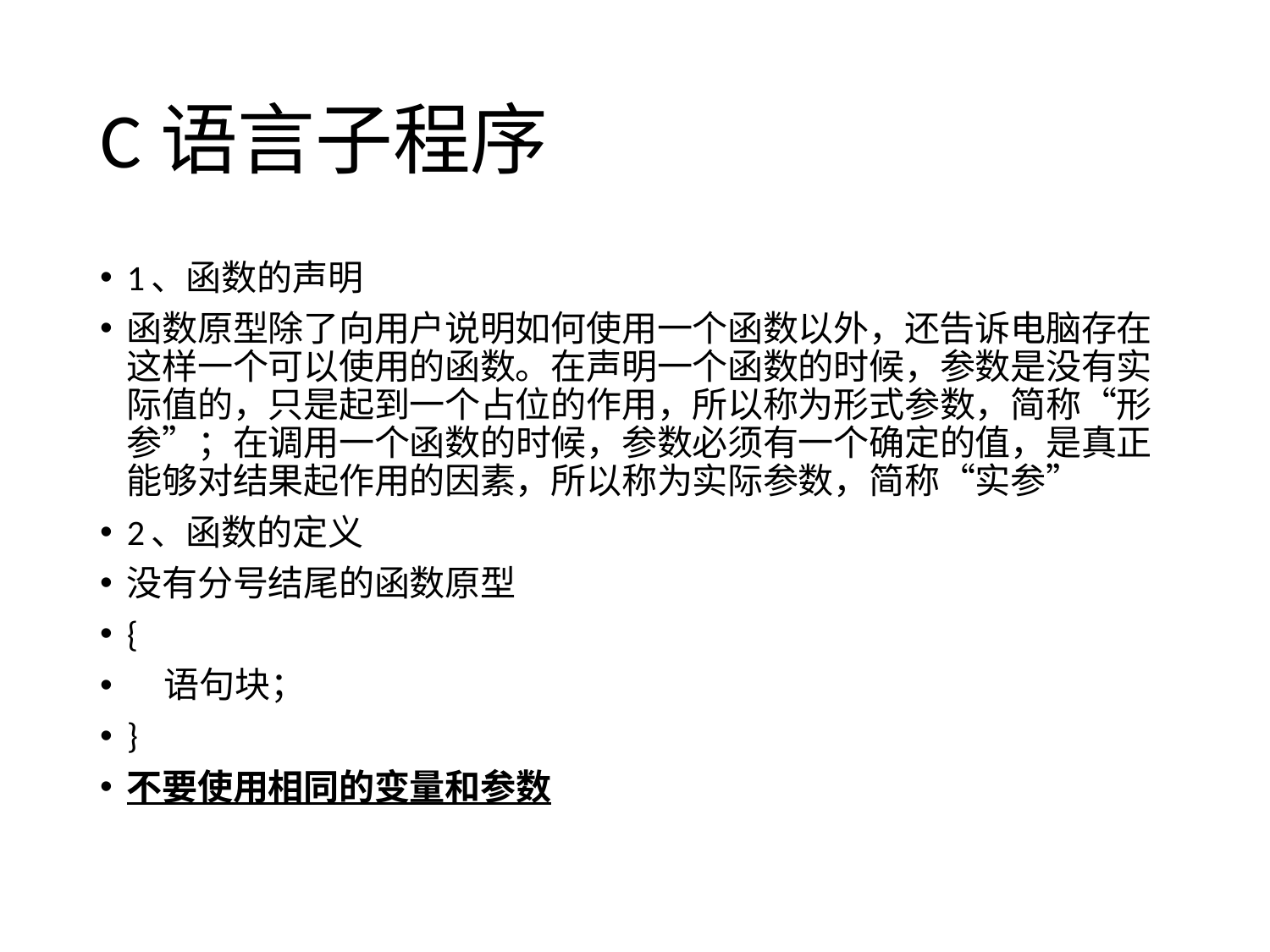

# C语言子程序
1、函数的声明
函数原型除了向用户说明如何使用一个函数以外，还告诉电脑存在这样一个可以使用的函数。在声明一个函数的时候，参数是没有实际值的，只是起到一个占位的作用，所以称为形式参数，简称“形参”；在调用一个函数的时候，参数必须有一个确定的值，是真正能够对结果起作用的因素，所以称为实际参数，简称“实参”
2、函数的定义
没有分号结尾的函数原型
{
    语句块；
}
不要使用相同的变量和参数